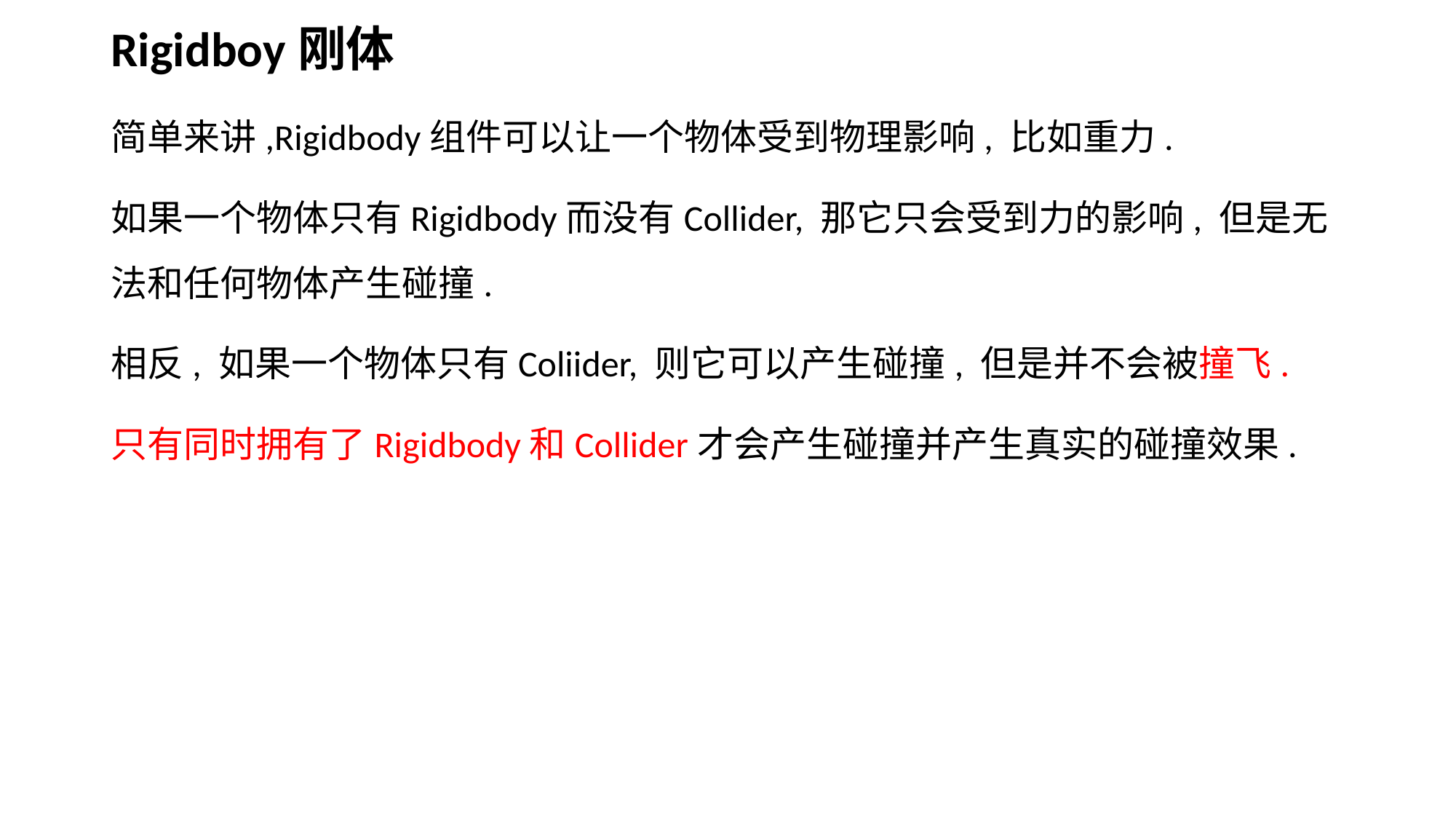

Rigidboy刚体
简单来讲,Rigidbody组件可以让一个物体受到物理影响, 比如重力.
如果一个物体只有Rigidbody而没有Collider, 那它只会受到力的影响, 但是无法和任何物体产生碰撞.
相反, 如果一个物体只有Coliider, 则它可以产生碰撞, 但是并不会被撞飞.
只有同时拥有了Rigidbody和Collider才会产生碰撞并产生真实的碰撞效果.